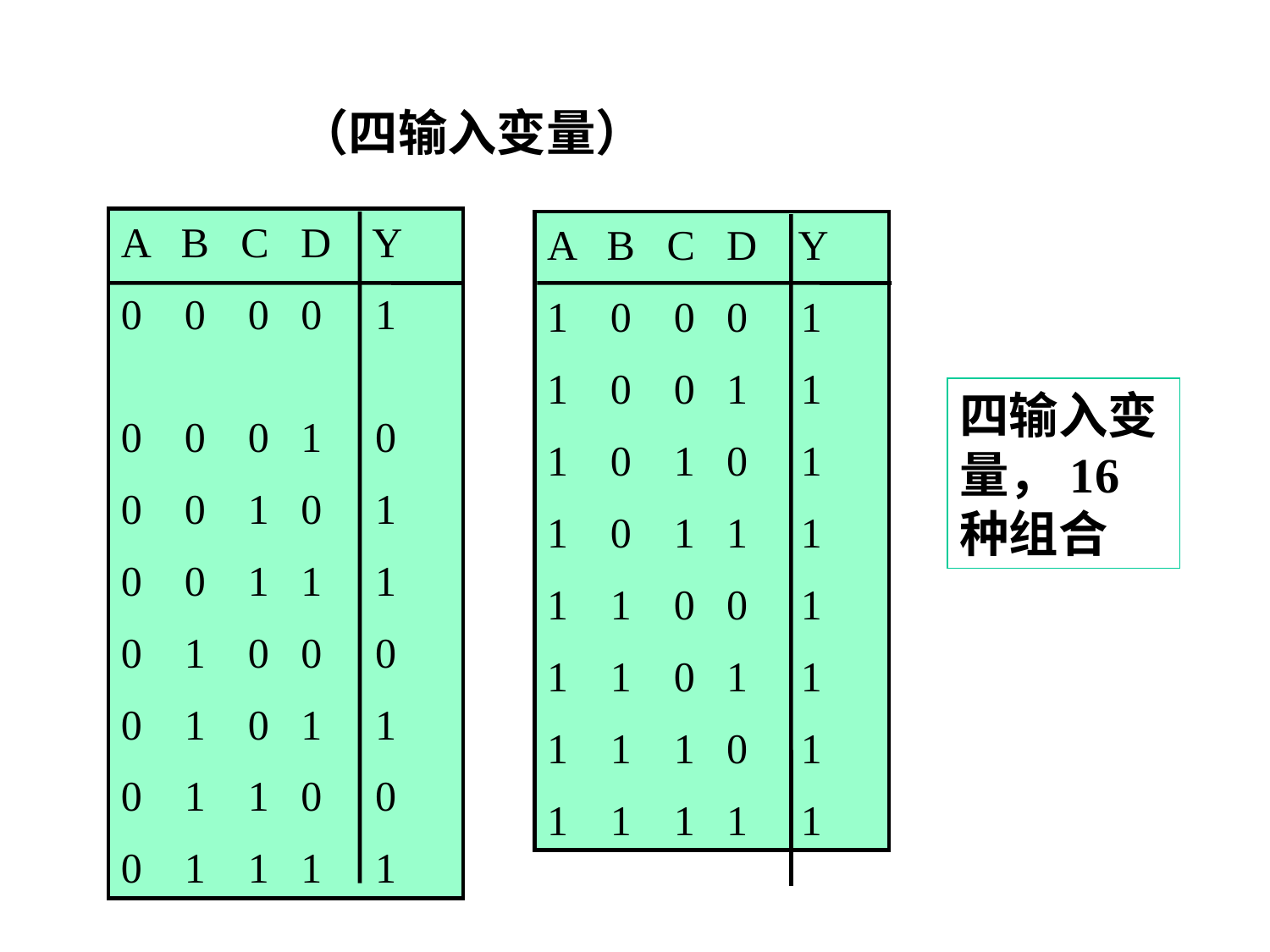

（四输入变量）
A   B   C   D    Y
0    0    0   0     1
0    0    0   1     0
0    0    1   0     1
0    0    1   1     1
0    1    0   0     0
0    1    0   1     1
0    1    1   0     0
0    1    1   1     1

A   B   C   D    Y
1    0    0   0     1
1    0    0   1     1
1    0    1   0     1
1    0    1   1     1
1    1    0   0     1
1    1    0   1     1
1    1    1   0     1
1    1    1   1     1

四输入变量，16种组合